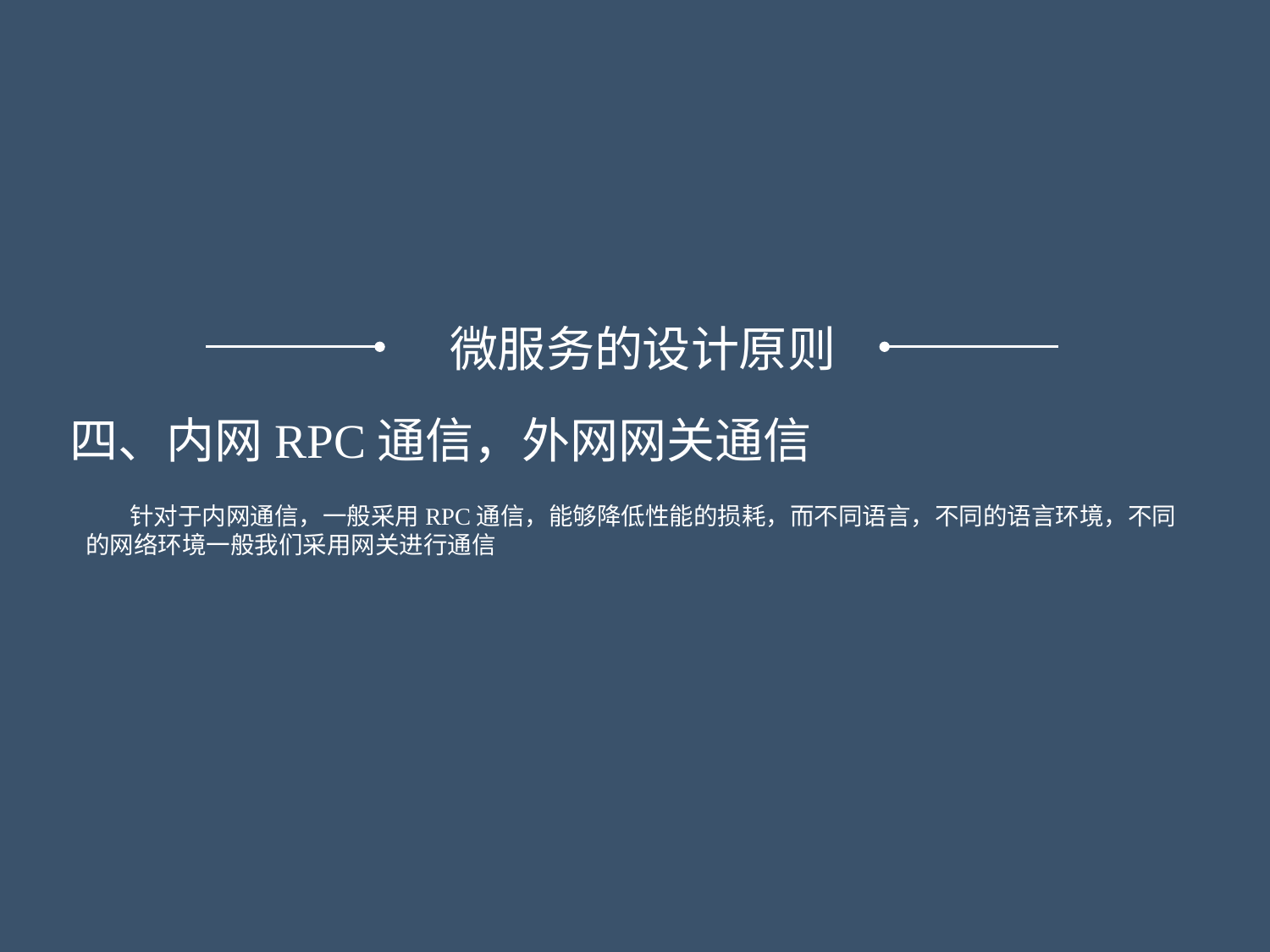

微服务的设计原则

四、内网RPC通信，外网网关通信

       针对于内网通信，一般采用RPC通信，能够降低性能的损耗，而不同语言，不同的语言环境，不同的网络环境一般我们采用网关进行通信